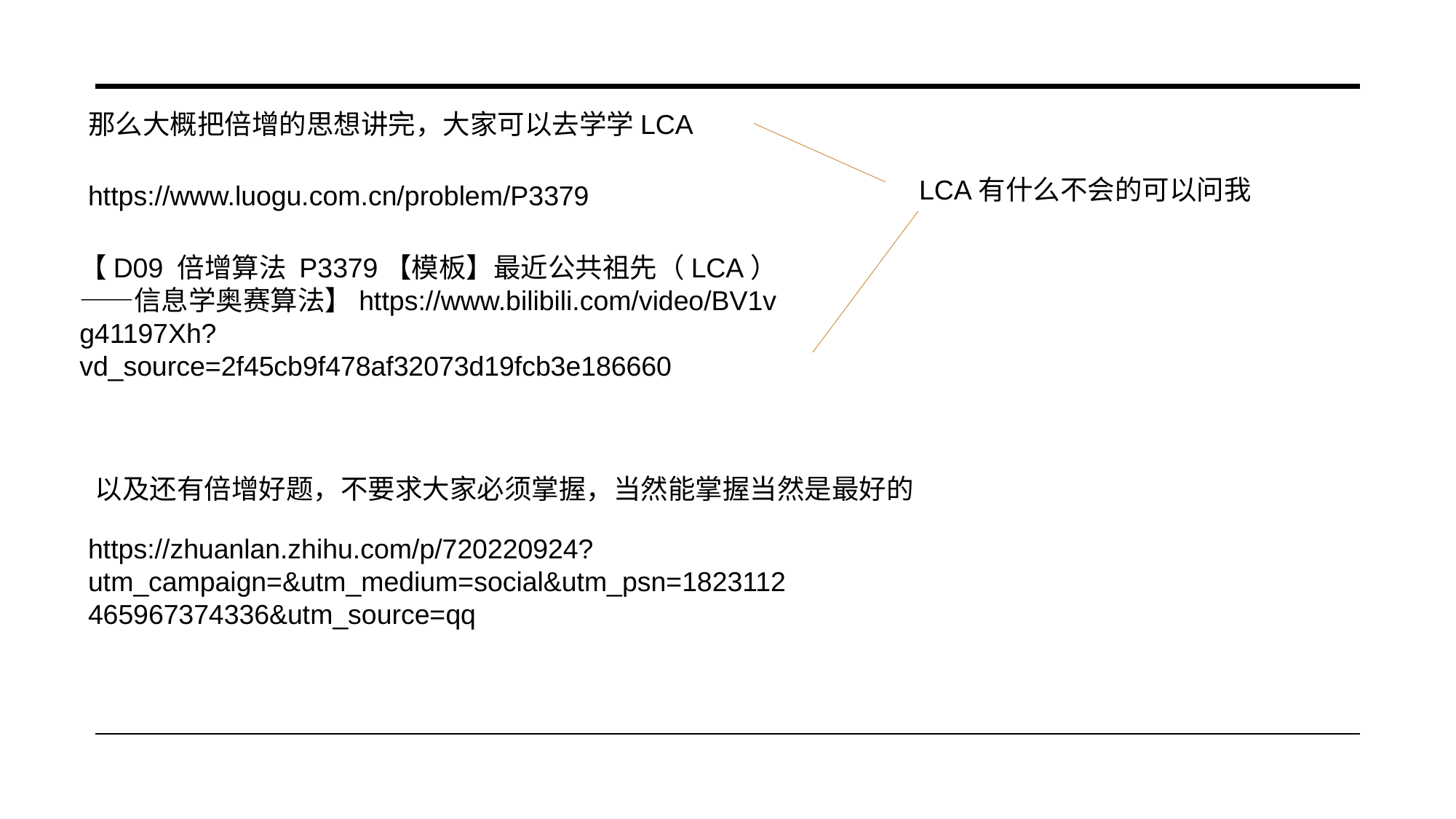

那么大概把倍增的思想讲完，大家可以去学学LCA
LCA有什么不会的可以问我
https://www.luogu.com.cn/problem/P3379
【D09 倍增算法 P3379【模板】最近公共祖先（LCA）——信息学奥赛算法】https://www.bilibili.com/video/BV1vg41197Xh?vd_source=2f45cb9f478af32073d19fcb3e186660
以及还有倍增好题，不要求大家必须掌握，当然能掌握当然是最好的
https://zhuanlan.zhihu.com/p/720220924?utm_campaign=&utm_medium=social&utm_psn=1823112465967374336&utm_source=qq